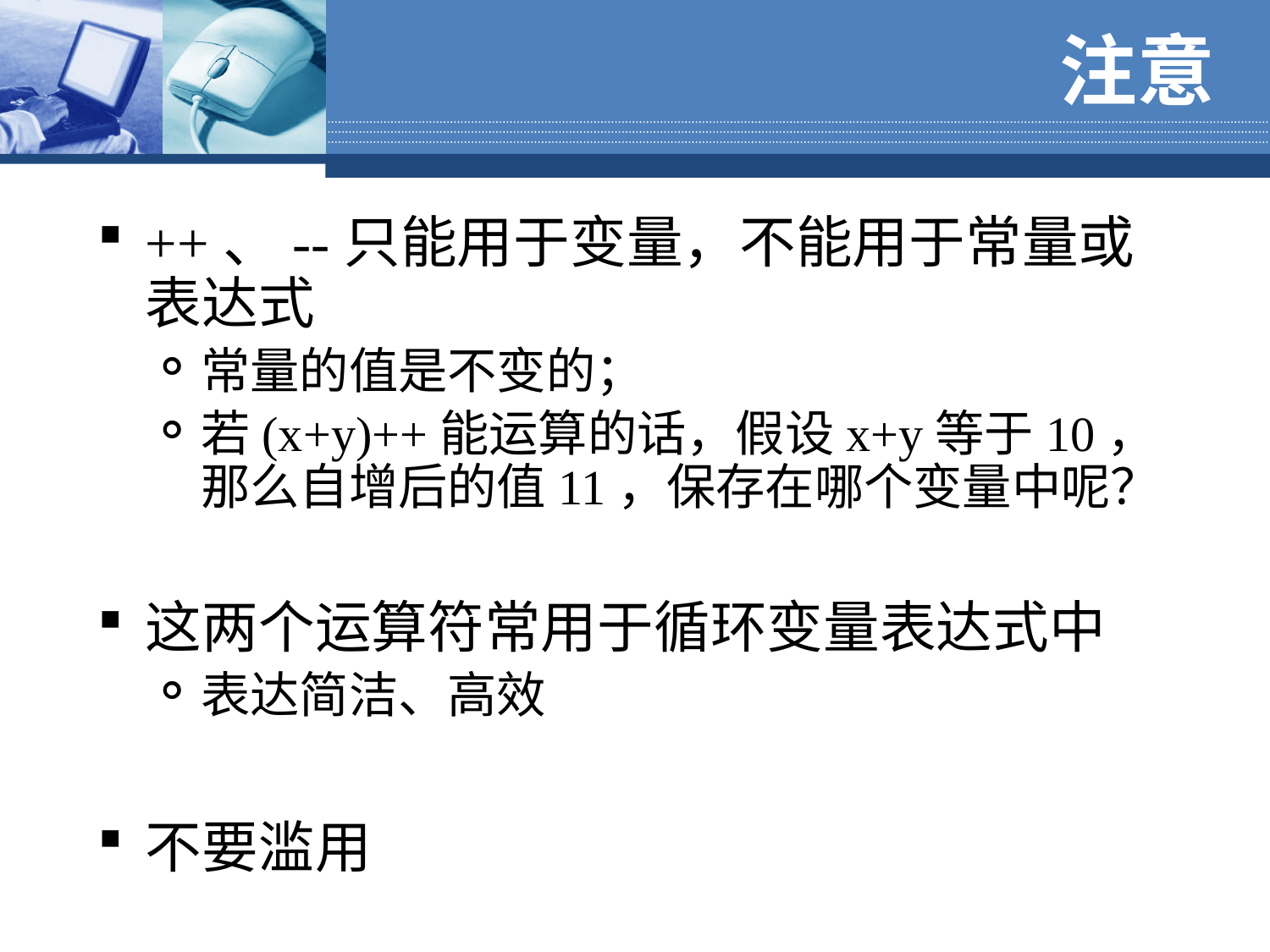

# 注意
++、--只能用于变量，不能用于常量或表达式
常量的值是不变的；
若(x+y)++能运算的话，假设x+y等于10，那么自增后的值11，保存在哪个变量中呢？

这两个运算符常用于循环变量表达式中
表达简洁、高效

不要滥用